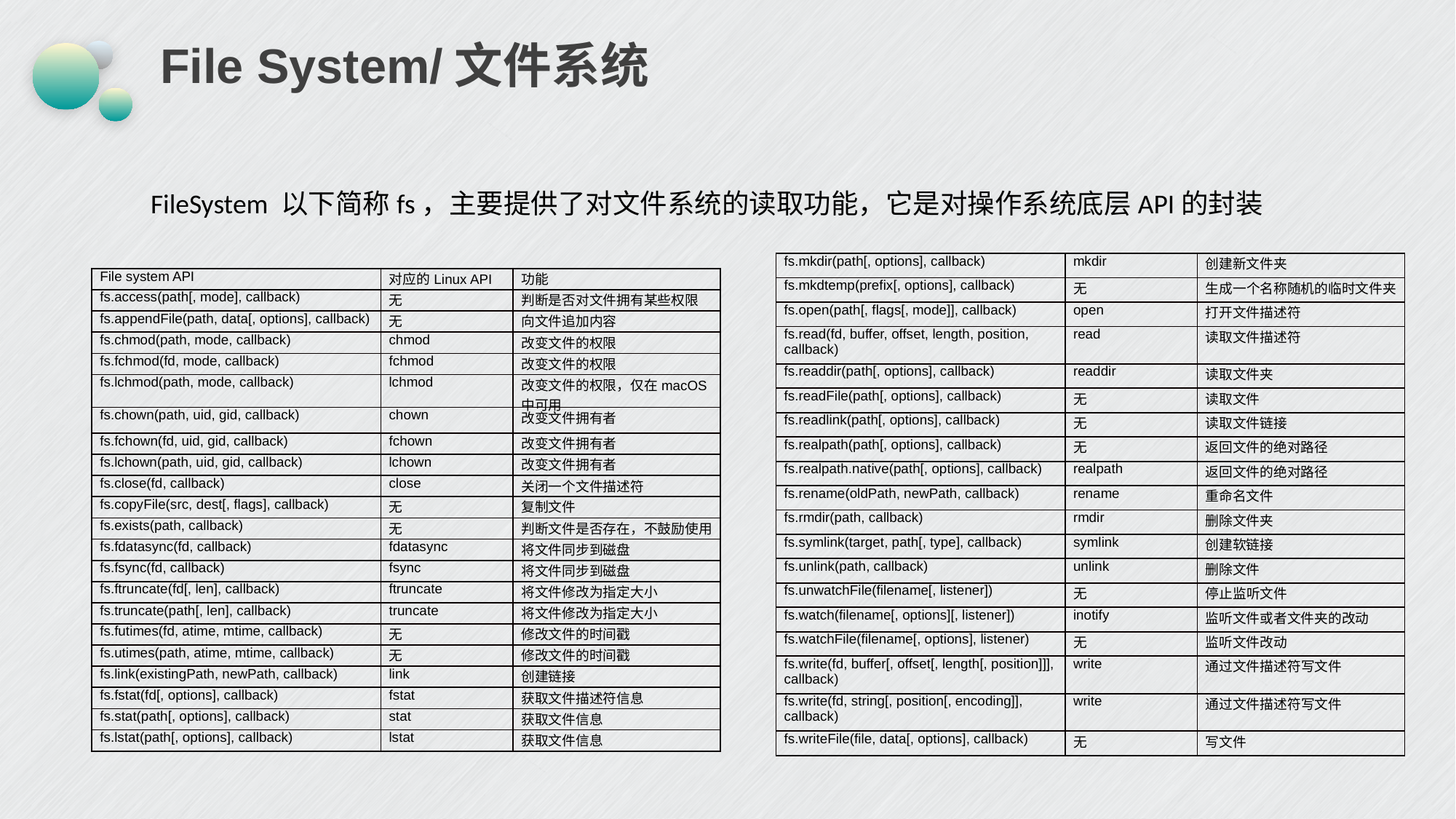

# File System/文件系统

FileSystem 以下简称fs，主要提供了对文件系统的读取功能，它是对操作系统底层API的封装
| fs.mkdir(path[, options], callback) | mkdir | 创建新文件夹 |
| --- | --- | --- |
| fs.mkdtemp(prefix[, options], callback) | 无 | 生成一个名称随机的临时文件夹 |
| fs.open(path[, flags[, mode]], callback) | open | 打开文件描述符 |
| fs.read(fd, buffer, offset, length, position, callback) | read | 读取文件描述符 |
| fs.readdir(path[, options], callback) | readdir | 读取文件夹 |
| fs.readFile(path[, options], callback) | 无 | 读取文件 |
| fs.readlink(path[, options], callback) | 无 | 读取文件链接 |
| fs.realpath(path[, options], callback) | 无 | 返回文件的绝对路径 |
| fs.realpath.native(path[, options], callback) | realpath | 返回文件的绝对路径 |
| fs.rename(oldPath, newPath, callback) | rename | 重命名文件 |
| fs.rmdir(path, callback) | rmdir | 删除文件夹 |
| fs.symlink(target, path[, type], callback) | symlink | 创建软链接 |
| fs.unlink(path, callback) | unlink | 删除文件 |
| fs.unwatchFile(filename[, listener]) | 无 | 停止监听文件 |
| fs.watch(filename[, options][, listener]) | inotify | 监听文件或者文件夹的改动 |
| fs.watchFile(filename[, options], listener) | 无 | 监听文件改动 |
| fs.write(fd, buffer[, offset[, length[, position]]], callback) | write | 通过文件描述符写文件 |
| fs.write(fd, string[, position[, encoding]], callback) | write | 通过文件描述符写文件 |
| fs.writeFile(file, data[, options], callback) | 无 | 写文件 |
| File system API | 对应的Linux API | 功能 |
| --- | --- | --- |
| fs.access(path[, mode], callback) | 无 | 判断是否对文件拥有某些权限 |
| fs.appendFile(path, data[, options], callback) | 无 | 向文件追加内容 |
| fs.chmod(path, mode, callback) | chmod | 改变文件的权限 |
| fs.fchmod(fd, mode, callback) | fchmod | 改变文件的权限 |
| fs.lchmod(path, mode, callback) | lchmod | 改变文件的权限，仅在macOS中可用 |
| fs.chown(path, uid, gid, callback) | chown | 改变文件拥有者 |
| fs.fchown(fd, uid, gid, callback) | fchown | 改变文件拥有者 |
| fs.lchown(path, uid, gid, callback) | lchown | 改变文件拥有者 |
| fs.close(fd, callback) | close | 关闭一个文件描述符 |
| fs.copyFile(src, dest[, flags], callback) | 无 | 复制文件 |
| fs.exists(path, callback) | 无 | 判断文件是否存在，不鼓励使用 |
| fs.fdatasync(fd, callback) | fdatasync | 将文件同步到磁盘 |
| fs.fsync(fd, callback) | fsync | 将文件同步到磁盘 |
| fs.ftruncate(fd[, len], callback) | ftruncate | 将文件修改为指定大小 |
| fs.truncate(path[, len], callback) | truncate | 将文件修改为指定大小 |
| fs.futimes(fd, atime, mtime, callback) | 无 | 修改文件的时间戳 |
| fs.utimes(path, atime, mtime, callback) | 无 | 修改文件的时间戳 |
| fs.link(existingPath, newPath, callback) | link | 创建链接 |
| fs.fstat(fd[, options], callback) | fstat | 获取文件描述符信息 |
| fs.stat(path[, options], callback) | stat | 获取文件信息 |
| fs.lstat(path[, options], callback) | lstat | 获取文件信息 |